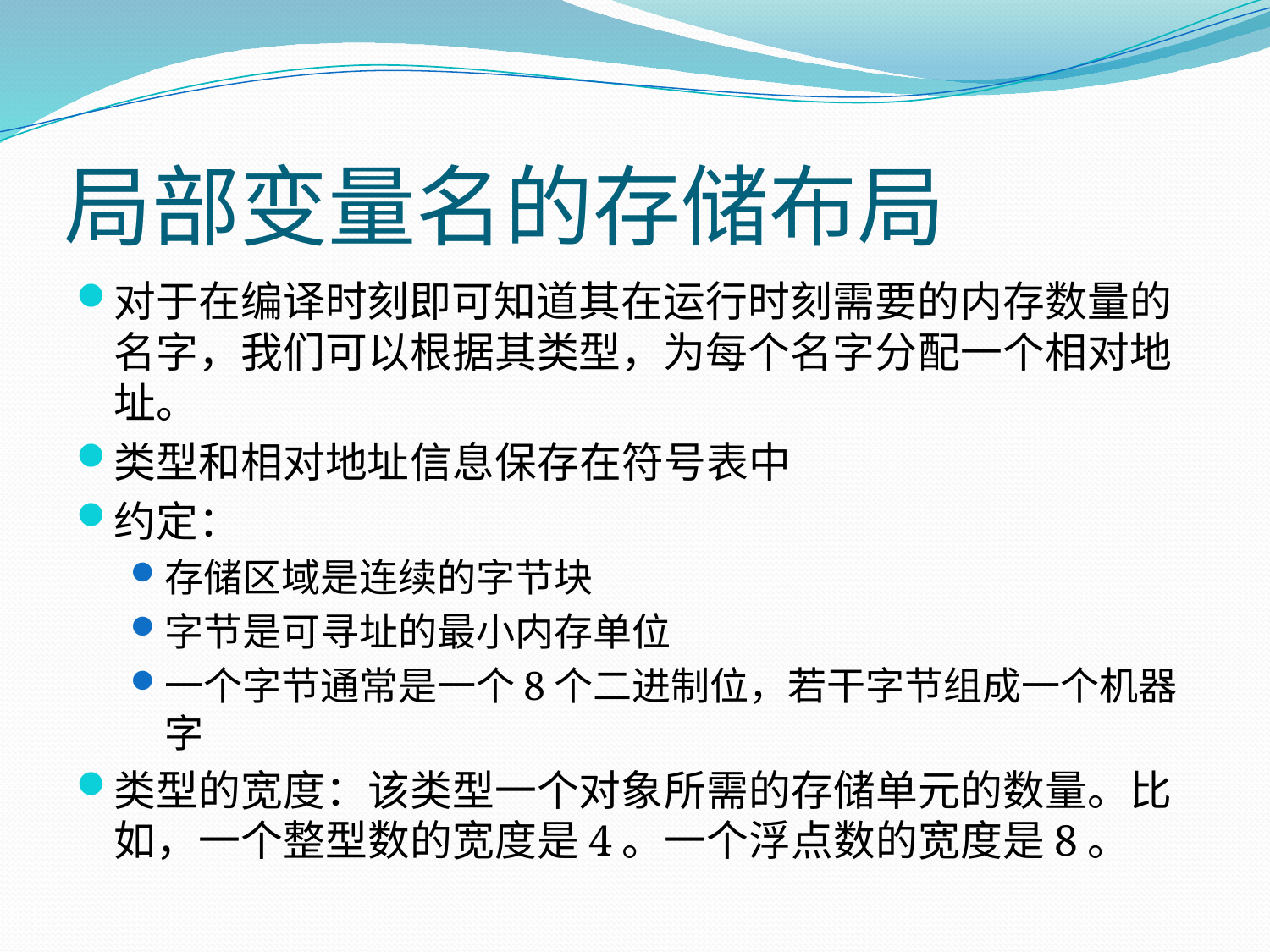

# 局部变量名的存储布局
对于在编译时刻即可知道其在运行时刻需要的内存数量的名字，我们可以根据其类型，为每个名字分配一个相对地址。
类型和相对地址信息保存在符号表中
约定：
存储区域是连续的字节块
字节是可寻址的最小内存单位
一个字节通常是一个8个二进制位，若干字节组成一个机器字
类型的宽度：该类型一个对象所需的存储单元的数量。比如，一个整型数的宽度是4。一个浮点数的宽度是8。